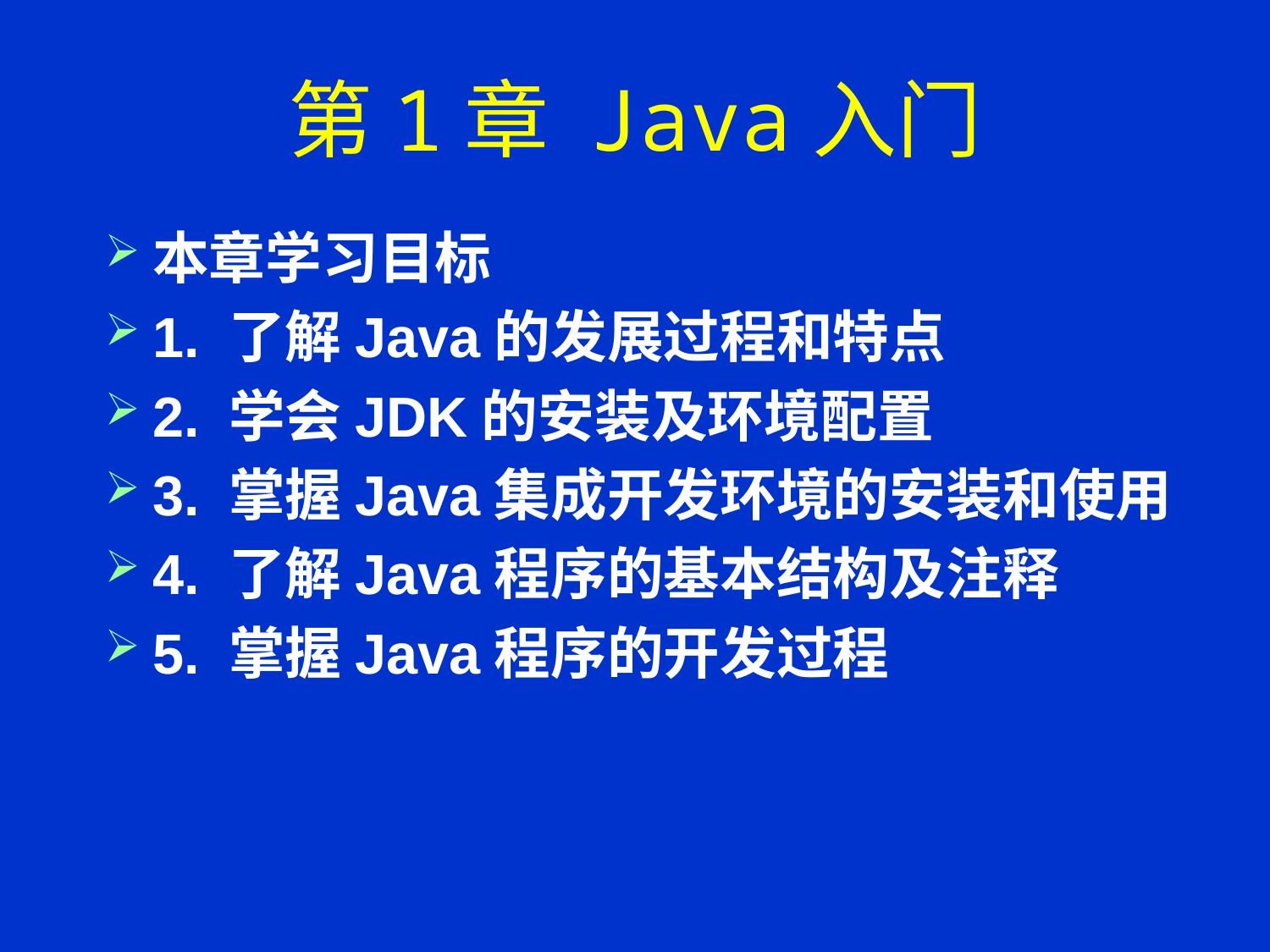

# 第1章 Java入门
本章学习目标
1. 了解Java的发展过程和特点
2. 学会JDK的安装及环境配置
3. 掌握Java集成开发环境的安装和使用
4. 了解Java程序的基本结构及注释
5. 掌握Java程序的开发过程